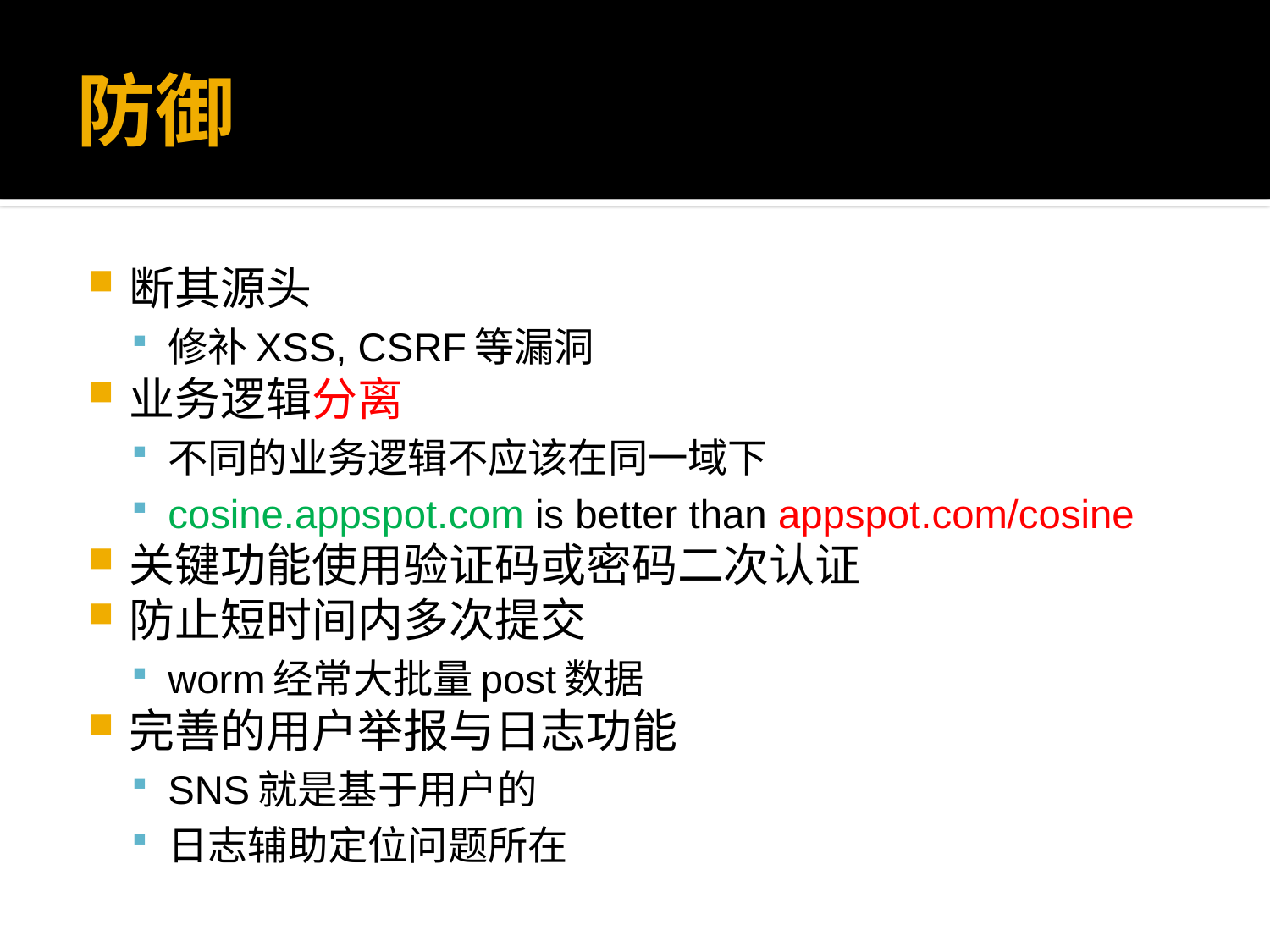

# 防御
断其源头
修补XSS, CSRF等漏洞
业务逻辑分离
不同的业务逻辑不应该在同一域下
cosine.appspot.com is better than appspot.com/cosine
关键功能使用验证码或密码二次认证
防止短时间内多次提交
worm经常大批量post数据
完善的用户举报与日志功能
SNS就是基于用户的
日志辅助定位问题所在